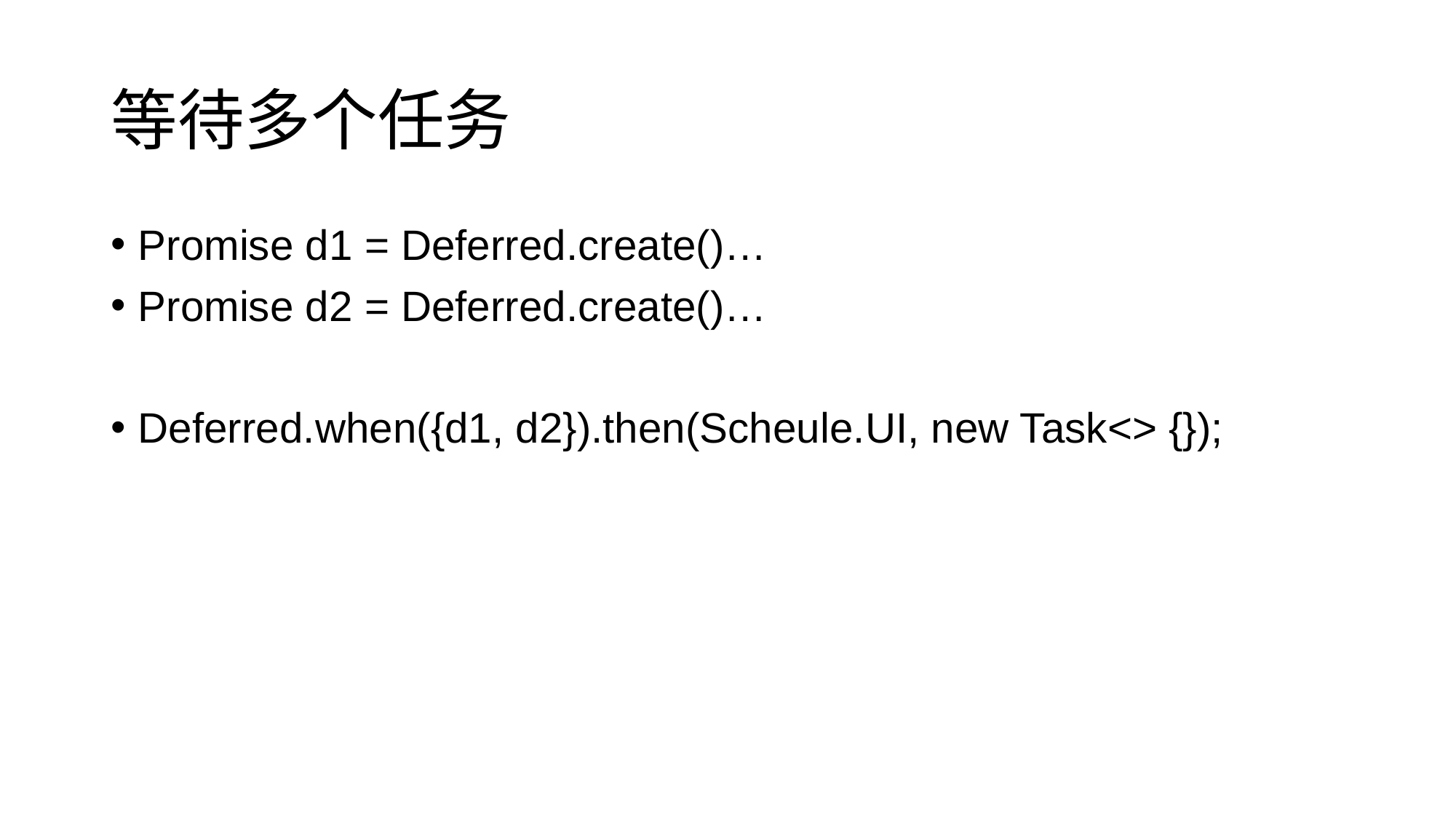

# 等待多个任务
Promise d1 = Deferred.create()…
Promise d2 = Deferred.create()…

Deferred.when({d1, d2}).then(Scheule.UI, new Task<> {});